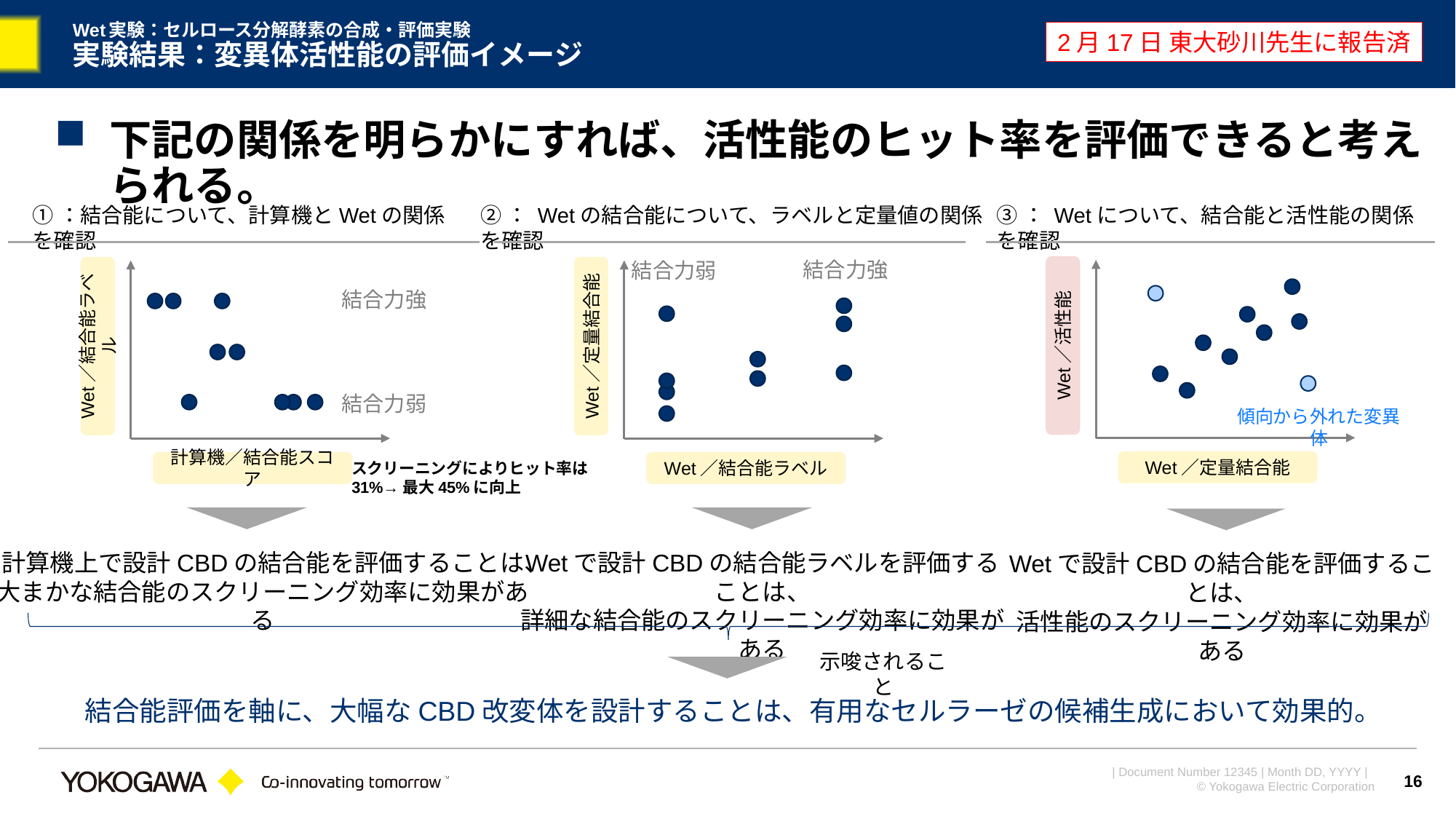

# Wet実験：セルロース分解酵素の合成・評価実験 実験結果：変異体活性能の評価イメージ
2月17日 東大砂川先生に報告済
下記の関係を明らかにすれば、活性能のヒット率を評価できると考えられる。
①：結合能について、計算機とWetの関係を確認
②： Wetの結合能について、ラベルと定量値の関係を確認
③： Wetについて、結合能と活性能の関係を確認
結合力強
結合力弱
Wet／活性能
Wet／定量結合能
Wet／結合能ラベル

結合力強

結合力弱

傾向から外れた変異体

Wet／定量結合能
Wet／結合能ラベル
計算機／結合能スコア
スクリーニングによりヒット率は
31%→最大45%に向上

計算機上で設計CBDの結合能を評価することは、
大まかな結合能のスクリーニング効率に効果がある
Wetで設計CBDの結合能ラベルを評価することは、
詳細な結合能のスクリーニング効率に効果がある
Wetで設計CBDの結合能を評価することは、
活性能のスクリーニング効率に効果がある
示唆されること

結合能評価を軸に、大幅なCBD改変体を設計することは、有用なセルラーゼの候補生成において効果的。
16